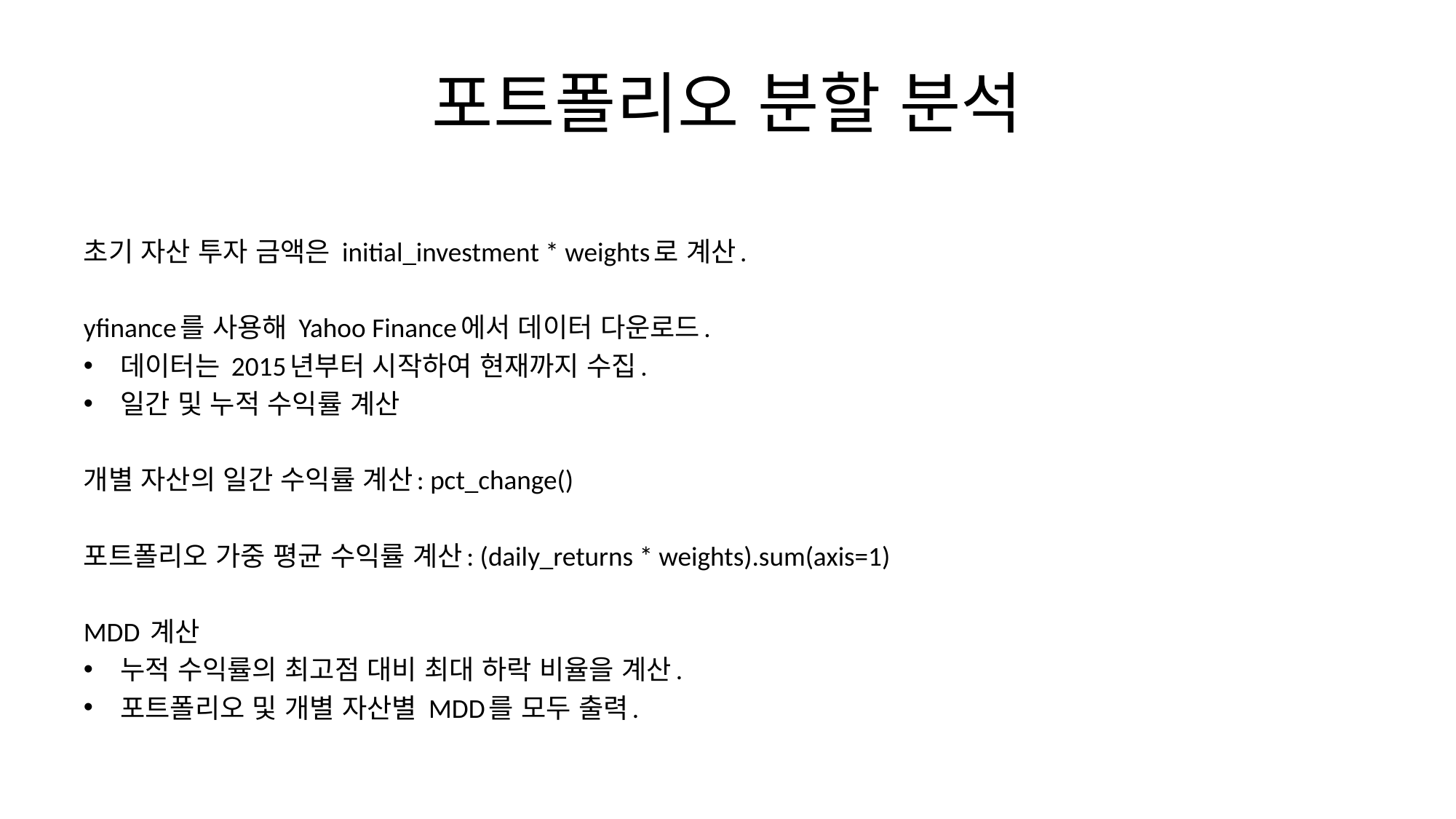

# 포트폴리오 분할 분석

초기 자산 투자 금액은 initial_investment * weights로 계산.

yfinance를 사용해 Yahoo Finance에서 데이터 다운로드.
데이터는 2015년부터 시작하여 현재까지 수집.
일간 및 누적 수익률 계산

개별 자산의 일간 수익률 계산: pct_change()

포트폴리오 가중 평균 수익률 계산: (daily_returns * weights).sum(axis=1)

MDD 계산
누적 수익률의 최고점 대비 최대 하락 비율을 계산.
포트폴리오 및 개별 자산별 MDD를 모두 출력.